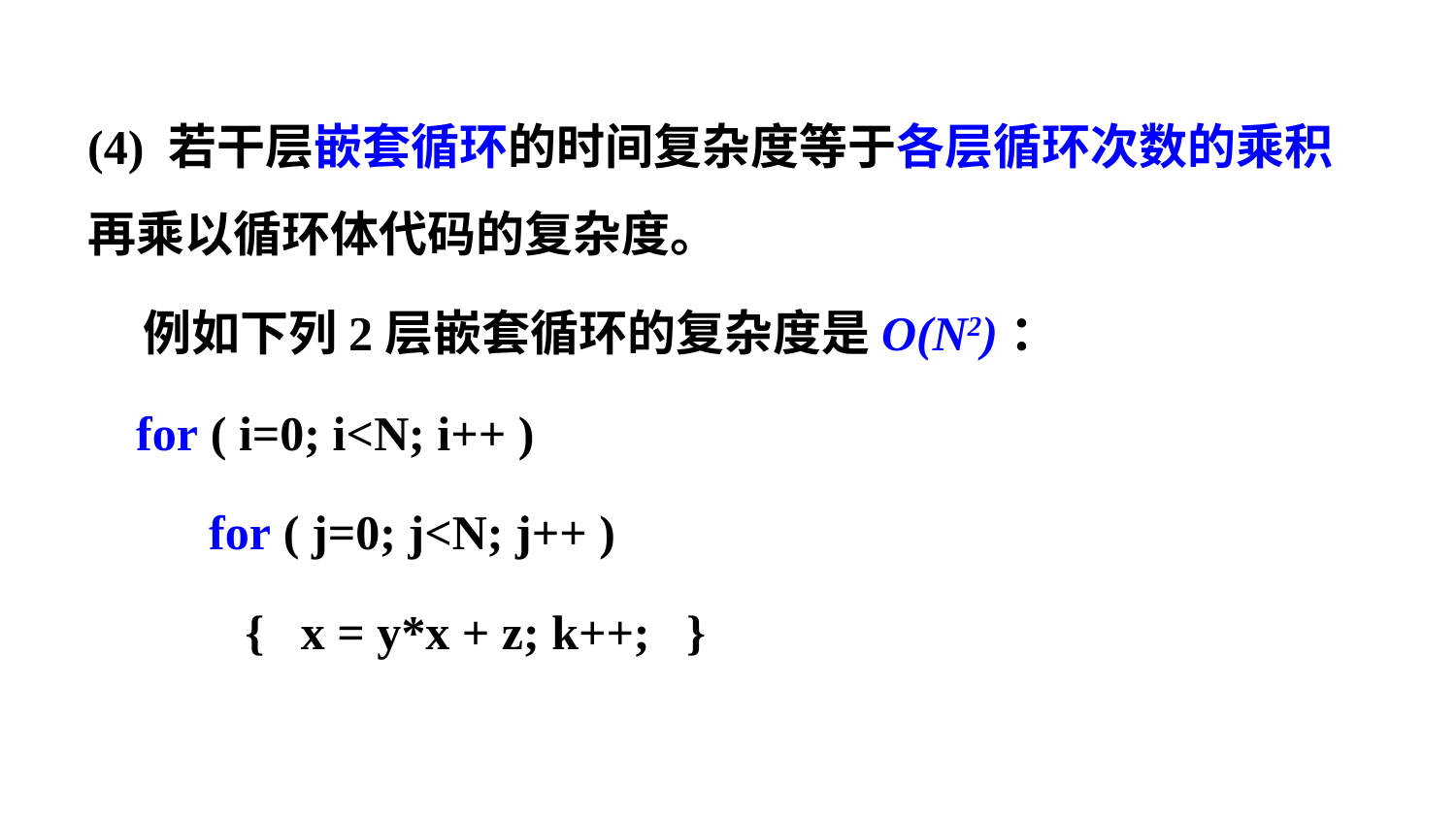

(4) 若干层嵌套循环的时间复杂度等于各层循环次数的乘积再乘以循环体代码的复杂度。
    例如下列2层嵌套循环的复杂度是O(N2)：
    for ( i=0; i<N; i++ )
          for ( j=0; j<N; j++ )
             {   x = y*x + z; k++;   }